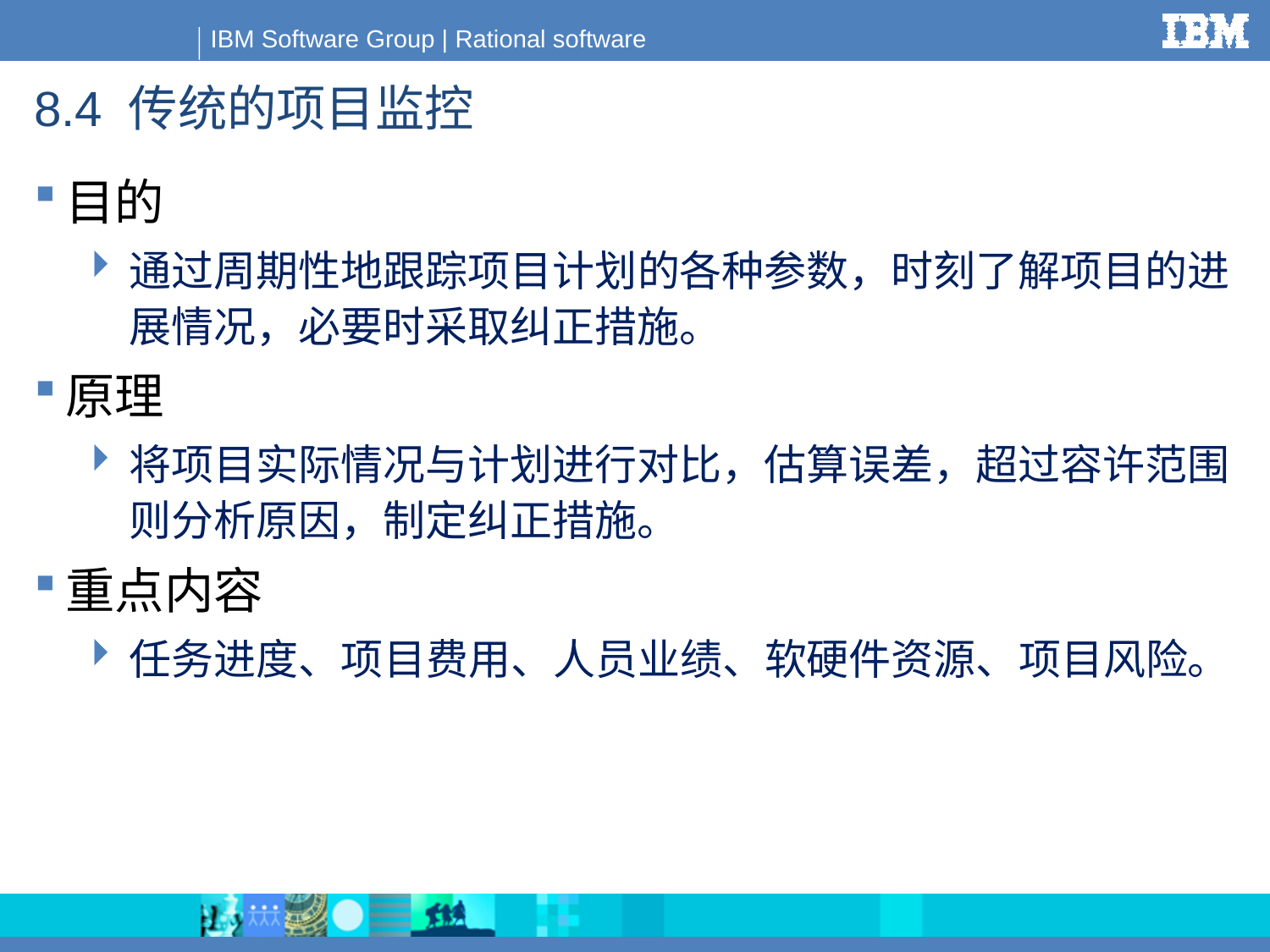

# 8.4 传统的项目监控
目的
通过周期性地跟踪项目计划的各种参数，时刻了解项目的进展情况，必要时采取纠正措施。
原理
将项目实际情况与计划进行对比，估算误差，超过容许范围则分析原因，制定纠正措施。
重点内容
任务进度、项目费用、人员业绩、软硬件资源、项目风险。